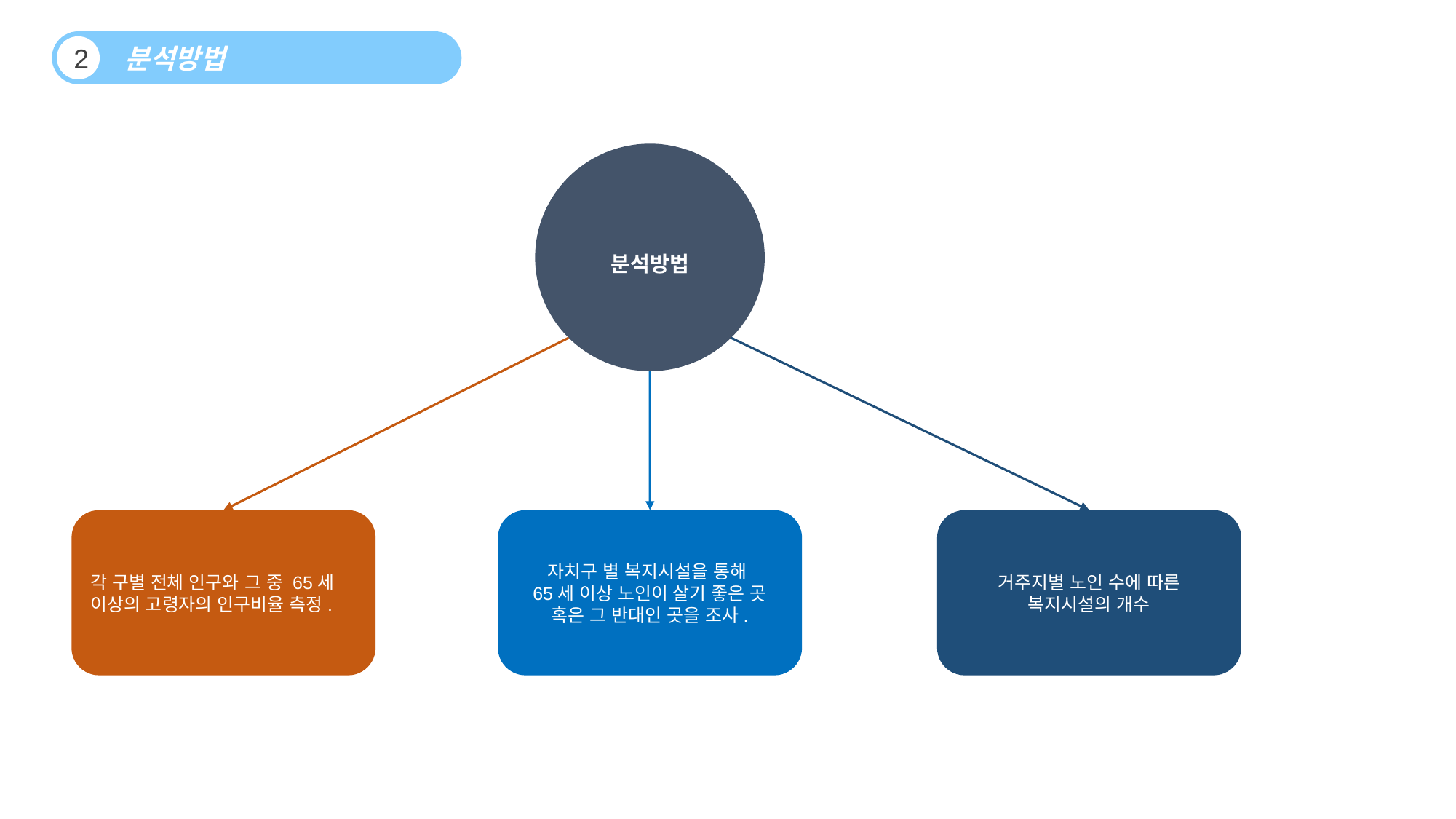

분석방법
2
분석방법
거주지별 노인 수에 따른
복지시설의 개수
각 구별 전체 인구와 그 중 65세 이상의 고령자의 인구비율 측정.
자치구 별 복지시설을 통해
65세 이상 노인이 살기 좋은 곳 혹은 그 반대인 곳을 조사.